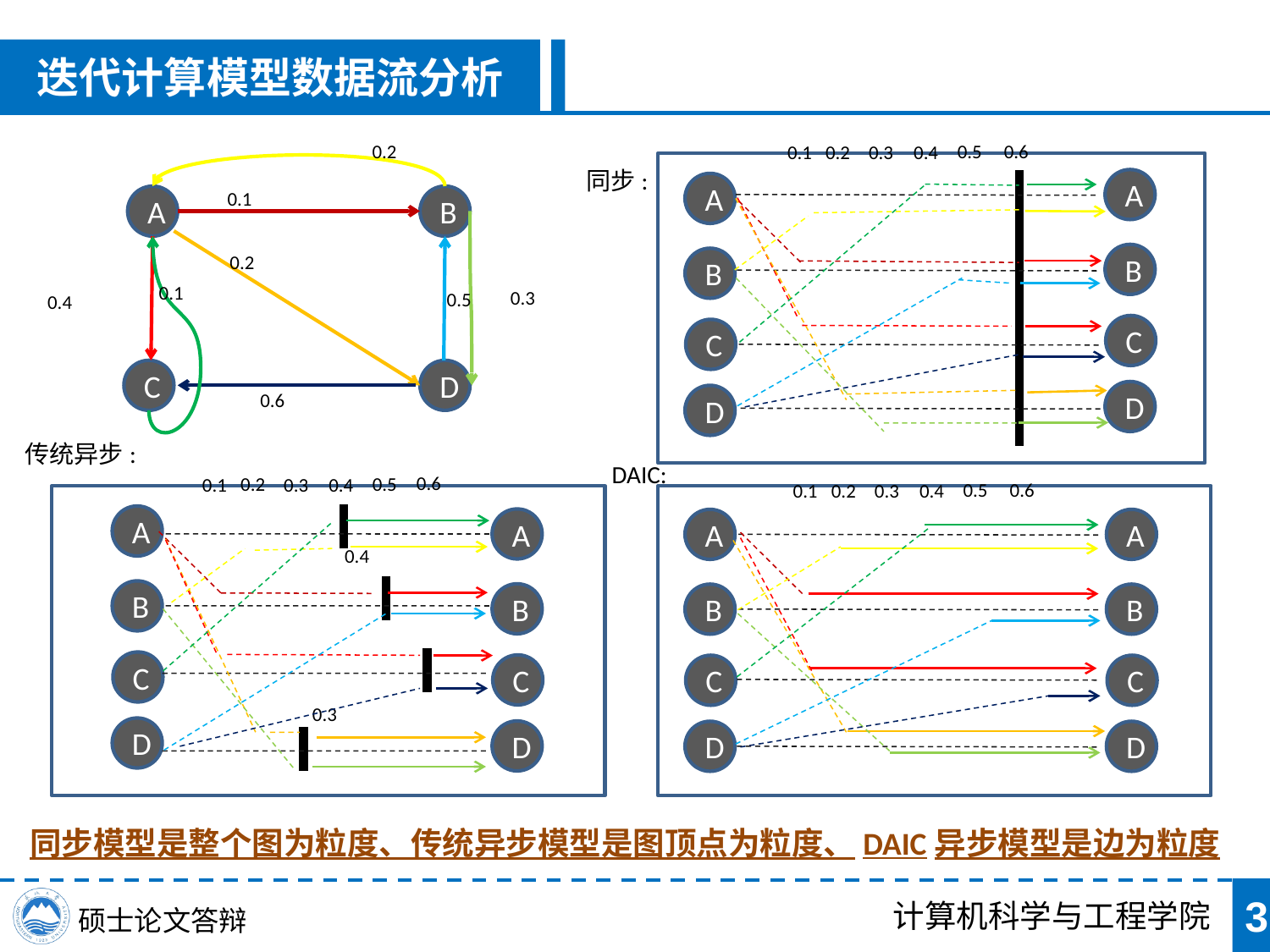

迭代计算模型数据流分析

0.2
0.5
0.6
0.2
0.1
0.4
0.3
V
同步:
A
A
0.1

A
B

0.2
B
B

0.1

0.3

0.5
0.4
C
C

C
D
D
0.6
D

传统异步:
DAIC:
0.6
0.5
0.2
0.1
0.4
0.3
0.5
0.6
0.2
0.1
0.4
0.3

A
A
A
A

0.4

B
B
B
B

C

C
C
C

0.3

D
D
D
D

同步模型是整个图为粒度、传统异步模型是图顶点为粒度、DAIC异步模型是边为粒度
3